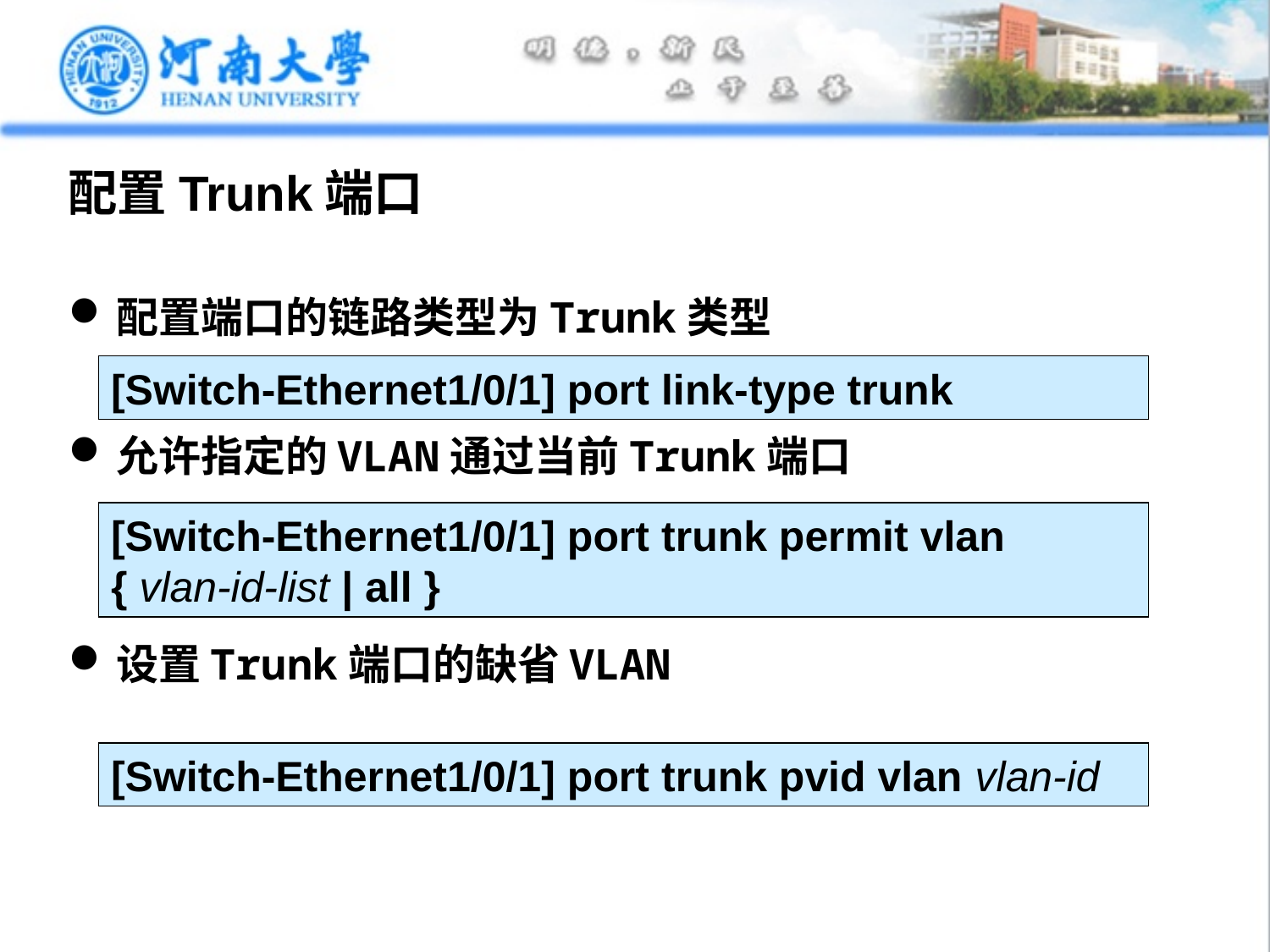

# 配置Trunk端口
配置端口的链路类型为Trunk类型

允许指定的VLAN通过当前Trunk端口

设置Trunk端口的缺省VLAN
[Switch-Ethernet1/0/1] port link-type trunk
[Switch-Ethernet1/0/1] port trunk permit vlan { vlan-id-list | all }
[Switch-Ethernet1/0/1] port trunk pvid vlan vlan-id